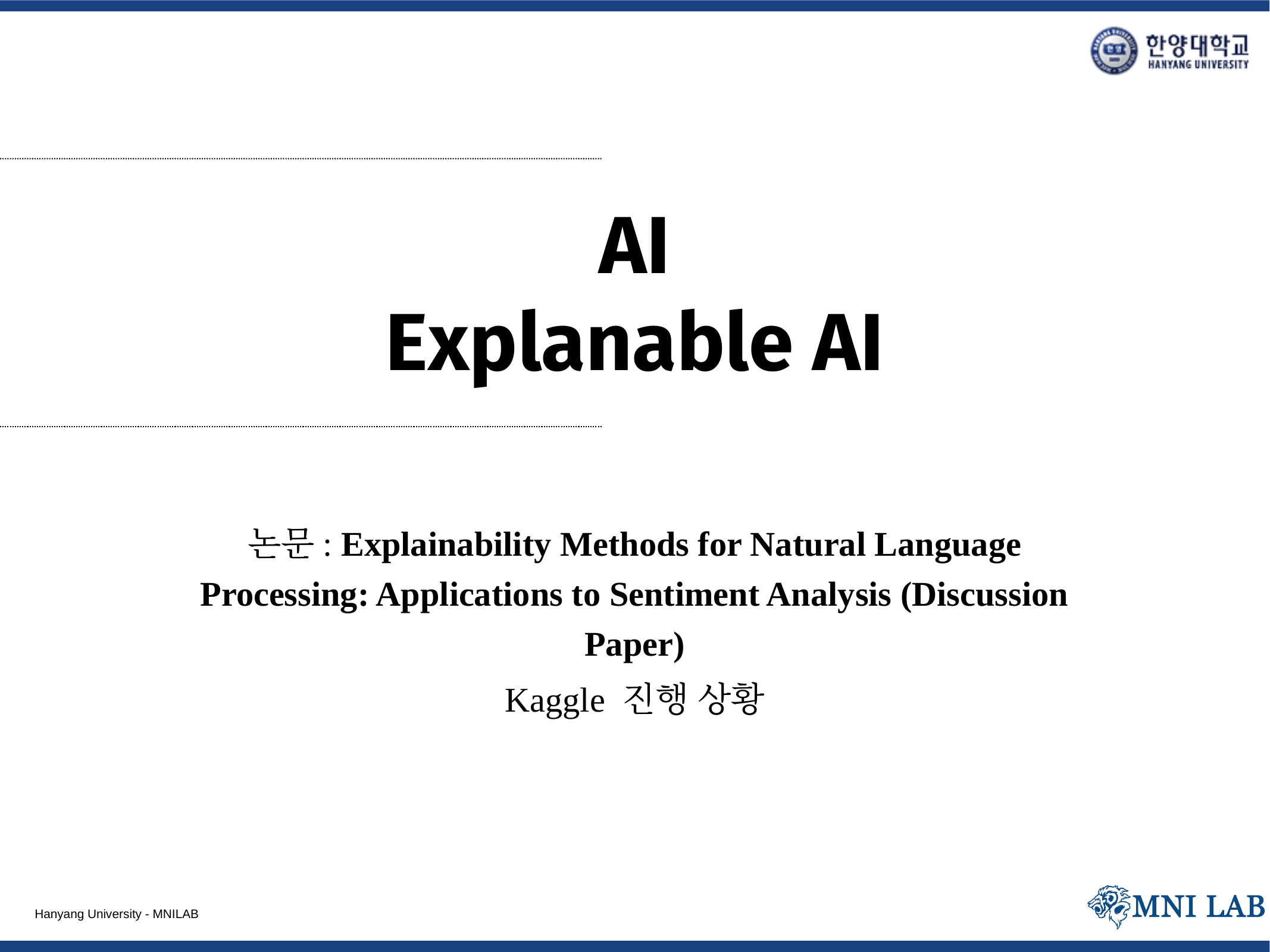

# AI Explanable AI
논문: Explainability Methods for Natural Language Processing: Applications to Sentiment Analysis (Discussion Paper)
Kaggle 진행 상황